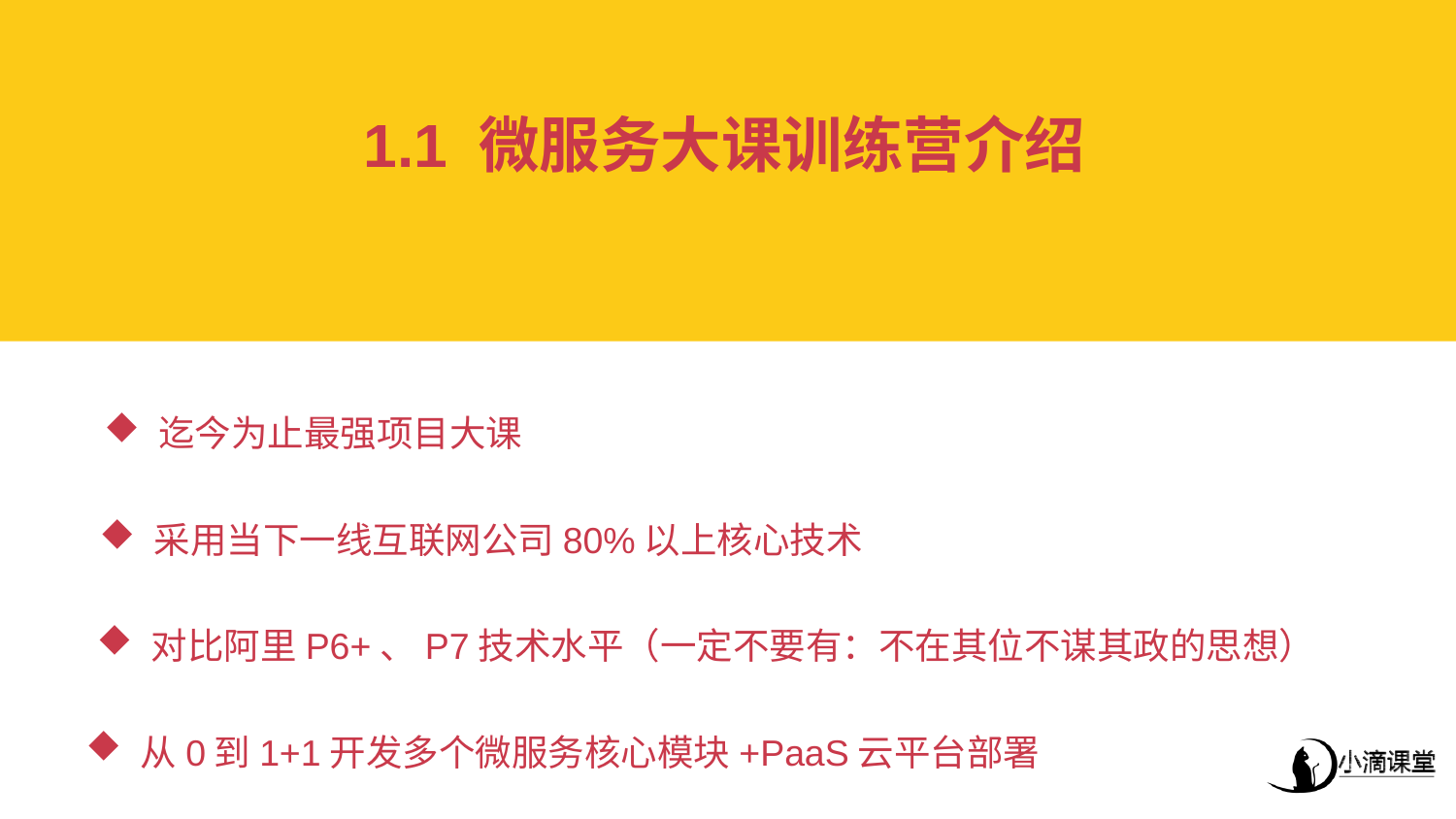

1.1 微服务大课训练营介绍
迄今为止最强项目大课
采用当下一线互联网公司80%以上核心技术
对比阿里P6+、P7技术水平（一定不要有：不在其位不谋其政的思想）
从0到1+1开发多个微服务核心模块+PaaS云平台部署